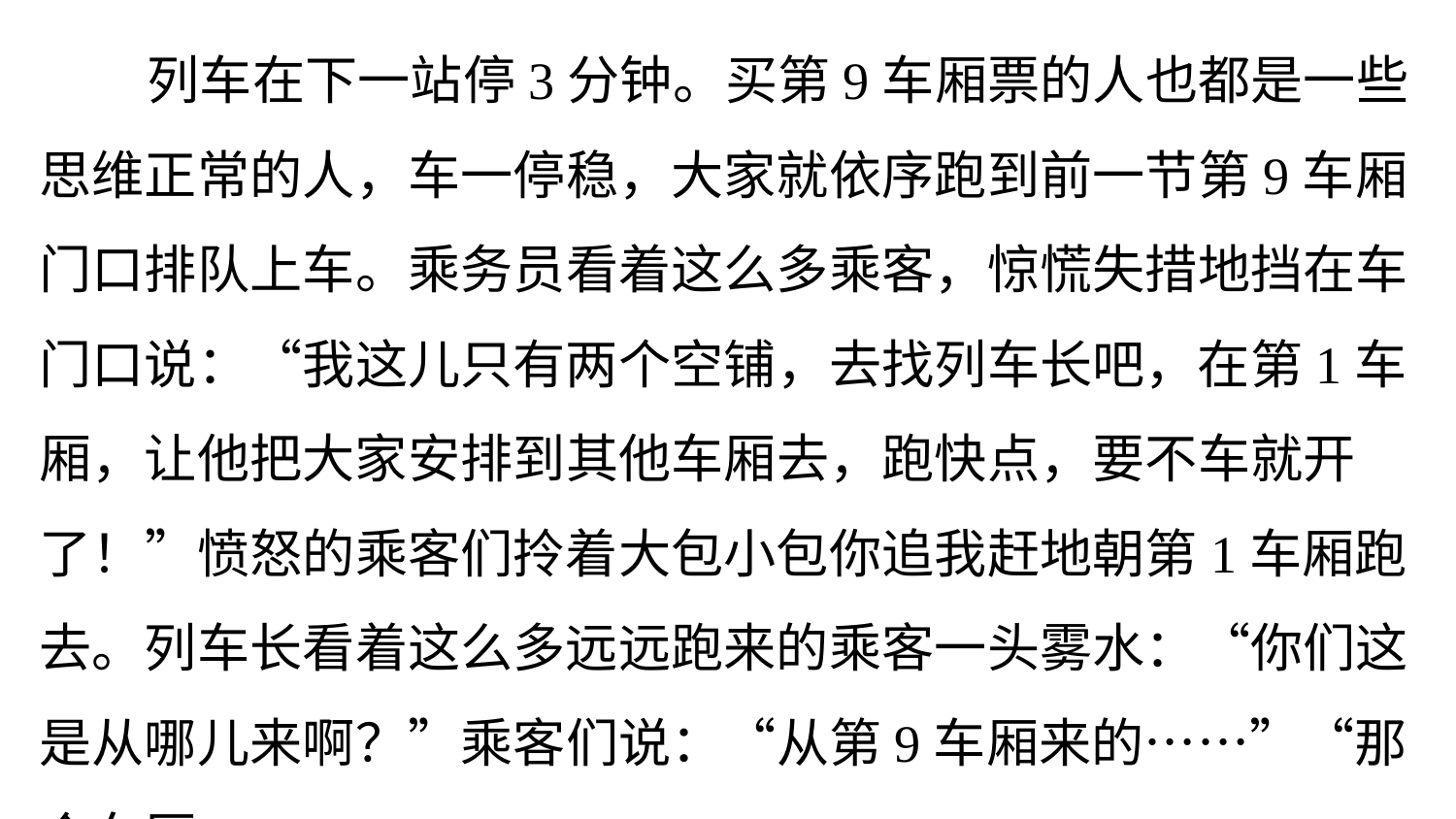

列车在下一站停3分钟。买第9车厢票的人也都是一些思维正常的人，车一停稳，大家就依序跑到前一节第9车厢门口排队上车。乘务员看着这么多乘客，惊慌失措地挡在车门口说：“我这儿只有两个空铺，去找列车长吧，在第1车厢，让他把大家安排到其他车厢去，跑快点，要不车就开了！”愤怒的乘客们拎着大包小包你追我赶地朝第1车厢跑去。列车长看着这么多远远跑来的乘客一头雾水：“你们这是从哪儿来啊？”乘客们说：“从第9车厢来的……”“那个车厢